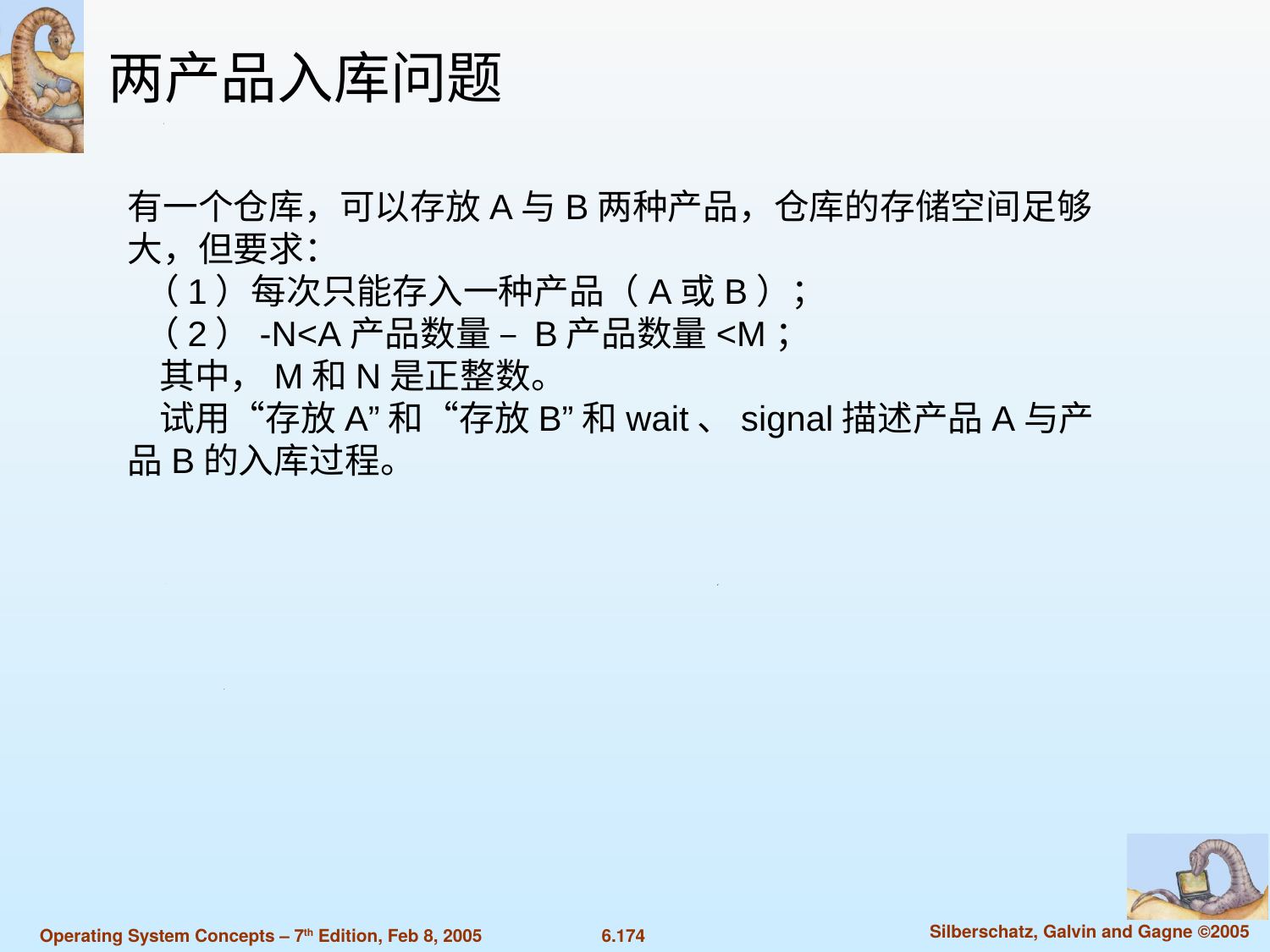

两产品入库问题
有一个仓库，可以存放A与B两种产品，仓库的存储空间足够大，但要求：
 （1）每次只能存入一种产品（A或B）；
 （2）-N<A产品数量 – B产品数量<M；
   其中，M和N是正整数。
   试用“存放A”和“存放B”和wait、signal描述产品A与产品B的入库过程。